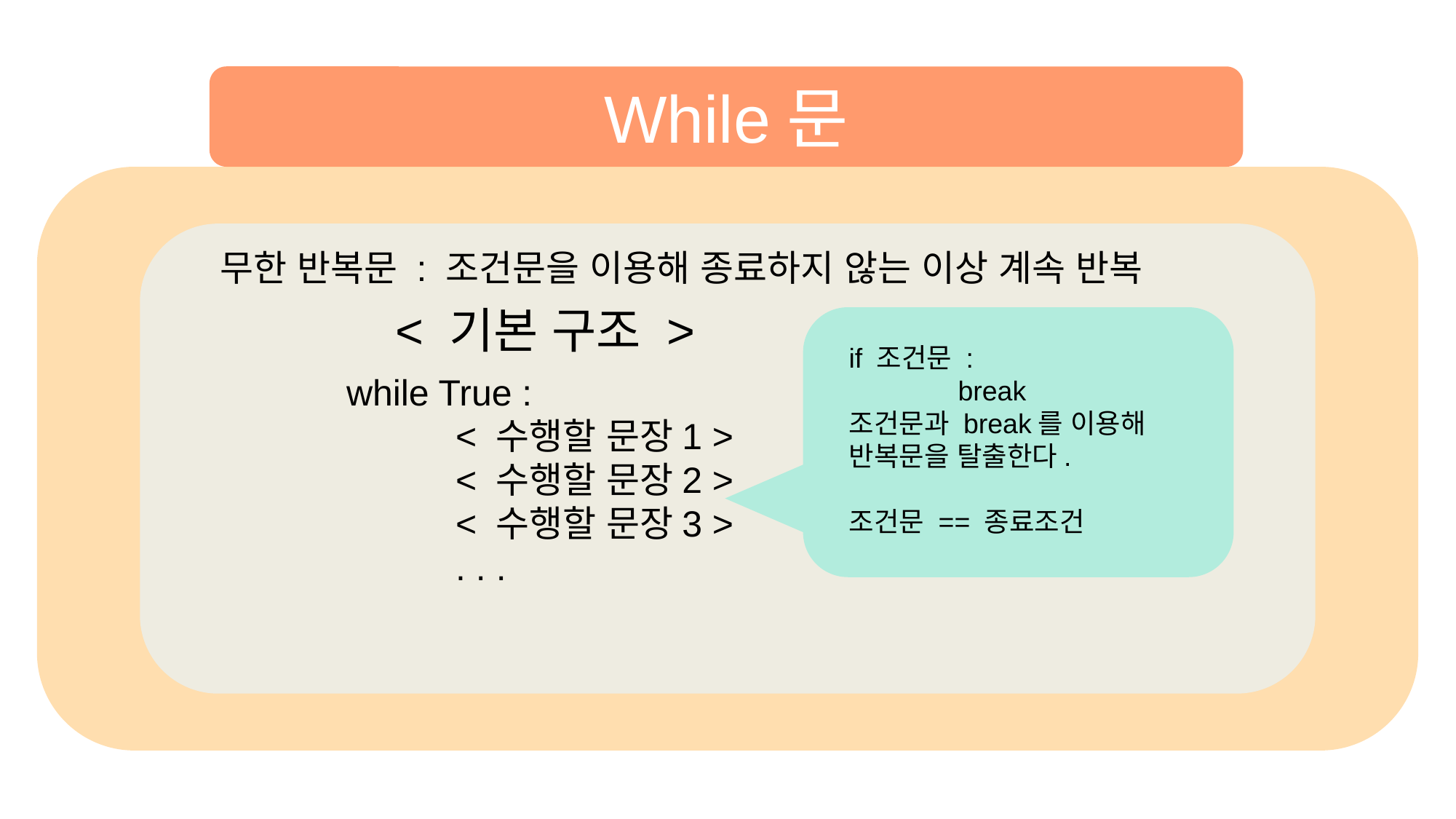

While문

무한 반복문 : 조건문을 이용해 종료하지 않는 이상 계속 반복
< 기본 구조 >
if 조건문 :
	break
조건문과 break를 이용해
반복문을 탈출한다.

조건문 == 종료조건
while True :
	< 수행할 문장1 >
	< 수행할 문장2 >
	< 수행할 문장3 >
	. . .